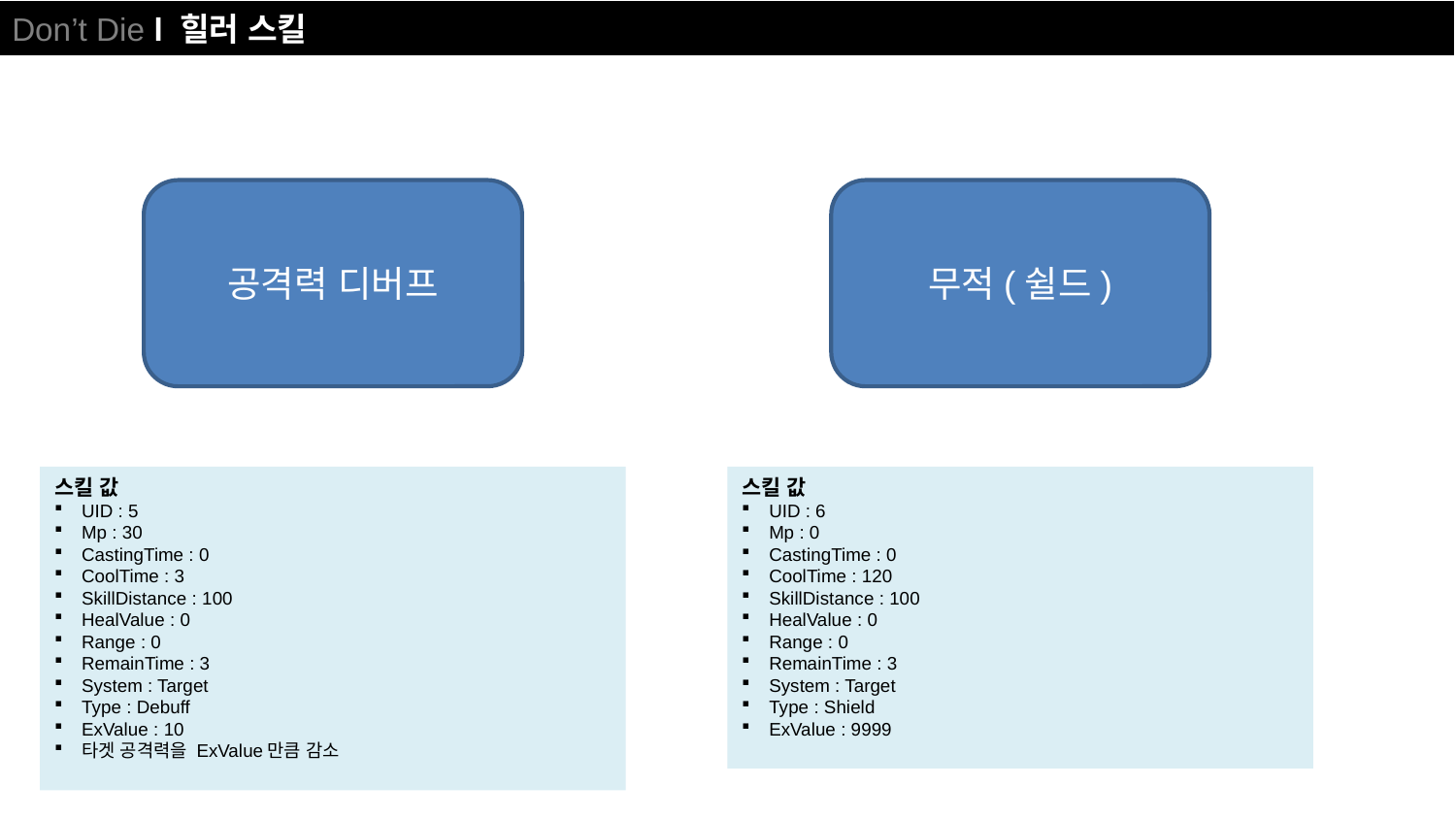

Don’t Die l 힐러 스킬
공격력 디버프
무적(쉴드)
스킬 값
UID : 5
Mp : 30
CastingTime : 0
CoolTime : 3
SkillDistance : 100
HealValue : 0
Range : 0
RemainTime : 3
System : Target
Type : Debuff
ExValue : 10
타겟 공격력을 ExValue만큼 감소

스킬 값
UID : 6
Mp : 0
CastingTime : 0
CoolTime : 120
SkillDistance : 100
HealValue : 0
Range : 0
RemainTime : 3
System : Target
Type : Shield
ExValue : 9999